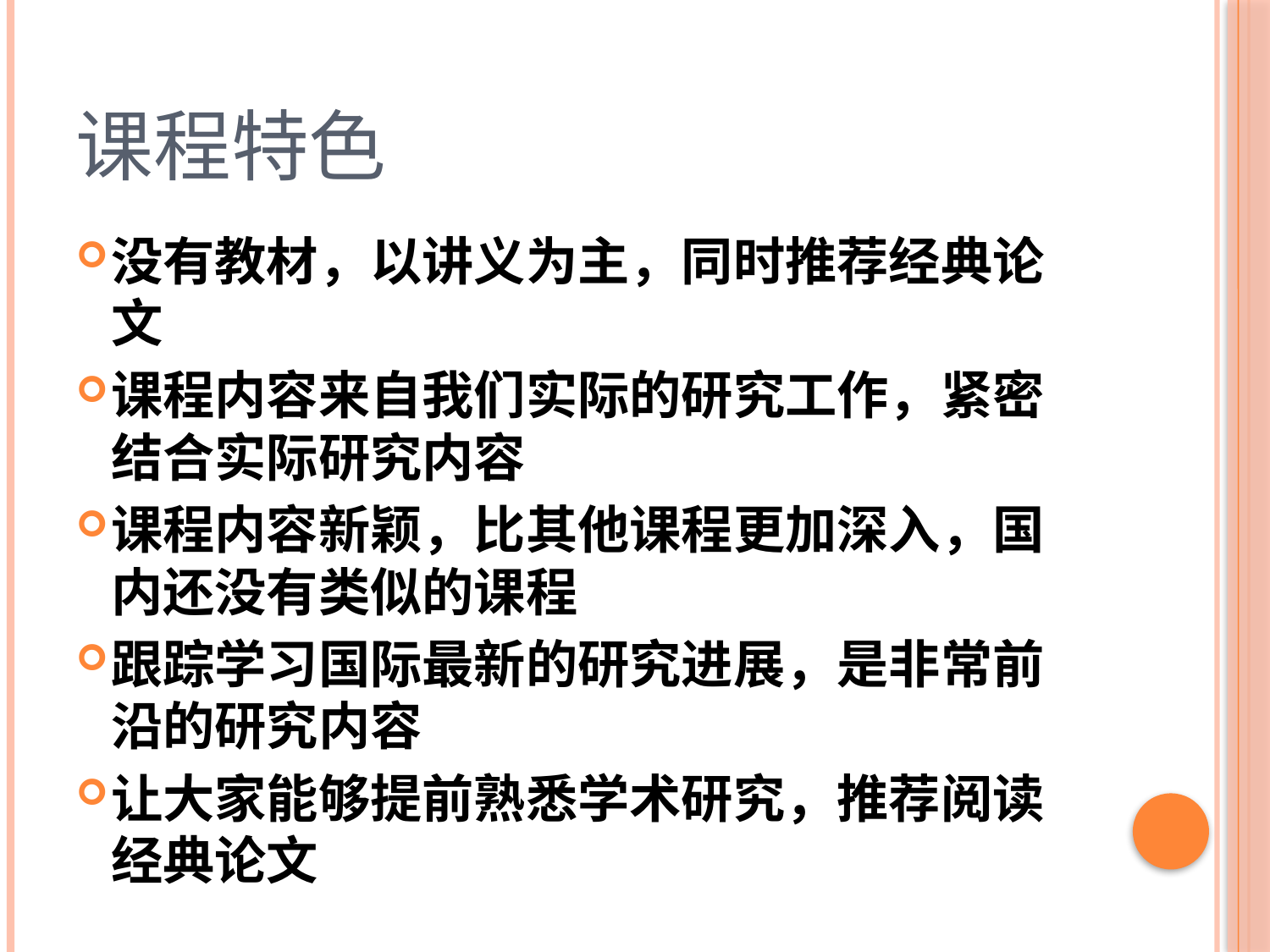

# 课程特色
没有教材，以讲义为主，同时推荐经典论文
课程内容来自我们实际的研究工作，紧密结合实际研究内容
课程内容新颖，比其他课程更加深入，国内还没有类似的课程
跟踪学习国际最新的研究进展，是非常前沿的研究内容
让大家能够提前熟悉学术研究，推荐阅读经典论文